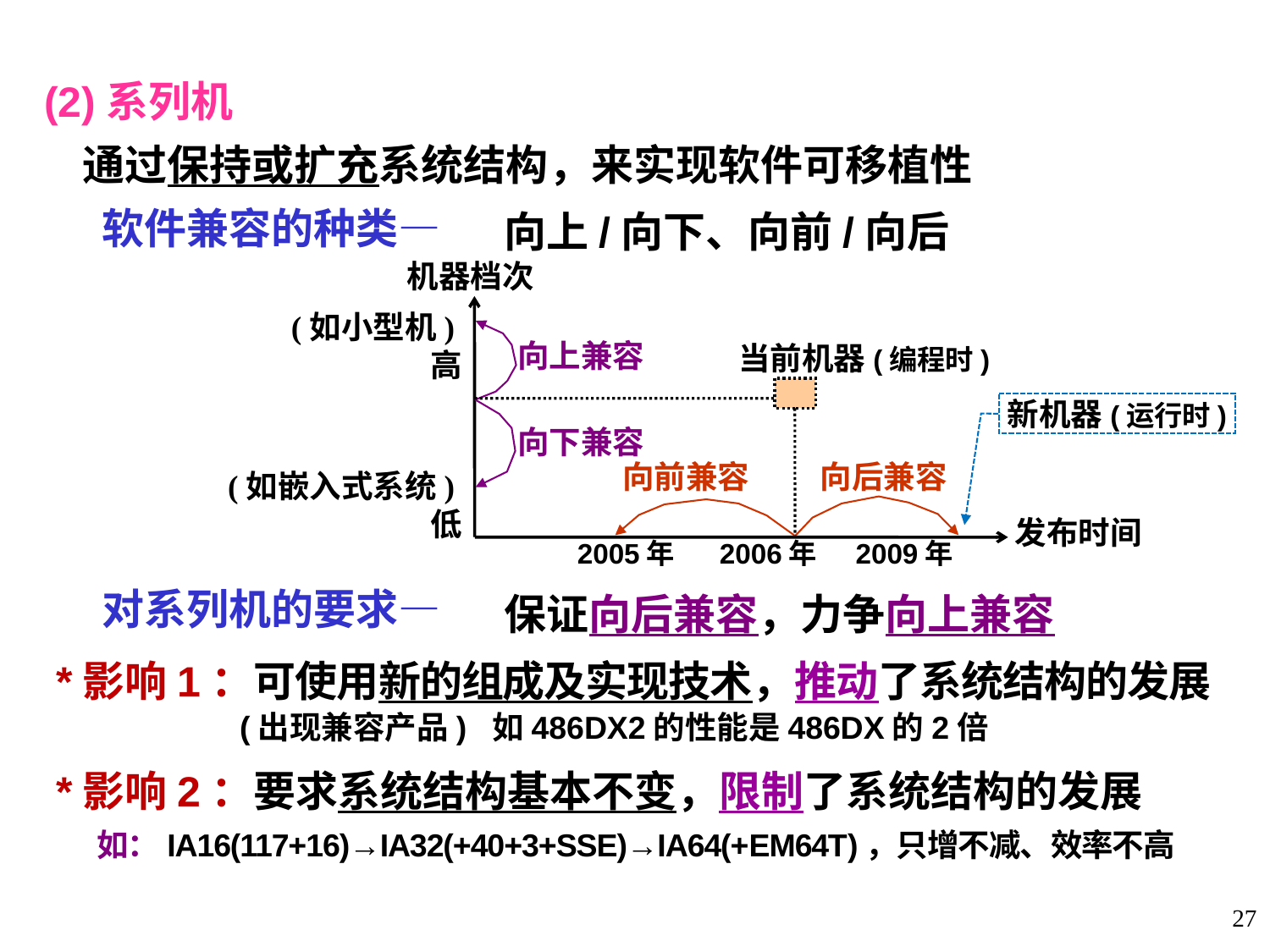

(2)系列机
   通过保持或扩充系统结构，来实现软件可移植性
     软件兼容的种类—

     对系列机的要求—
向上/向下、向前/向后
机器档次

(如小型机)高

向上兼容
当前机器(编程时)

向下兼容
向前兼容
向后兼容
(如嵌入式系统)低

发布时间
2005年      2006年     2009年

新机器(运行时)
保证向后兼容，力争向上兼容
 *影响1：可使用新的组成及实现技术，推动了系统结构的发展
                      (出现兼容产品)  如486DX2的性能是486DX的2倍
 *影响2：要求系统结构基本不变，限制了系统结构的发展
       如：IA16(117+16)→IA32(+40+3+SSE)→IA64(+EM64T)，只增不减、效率不高

27